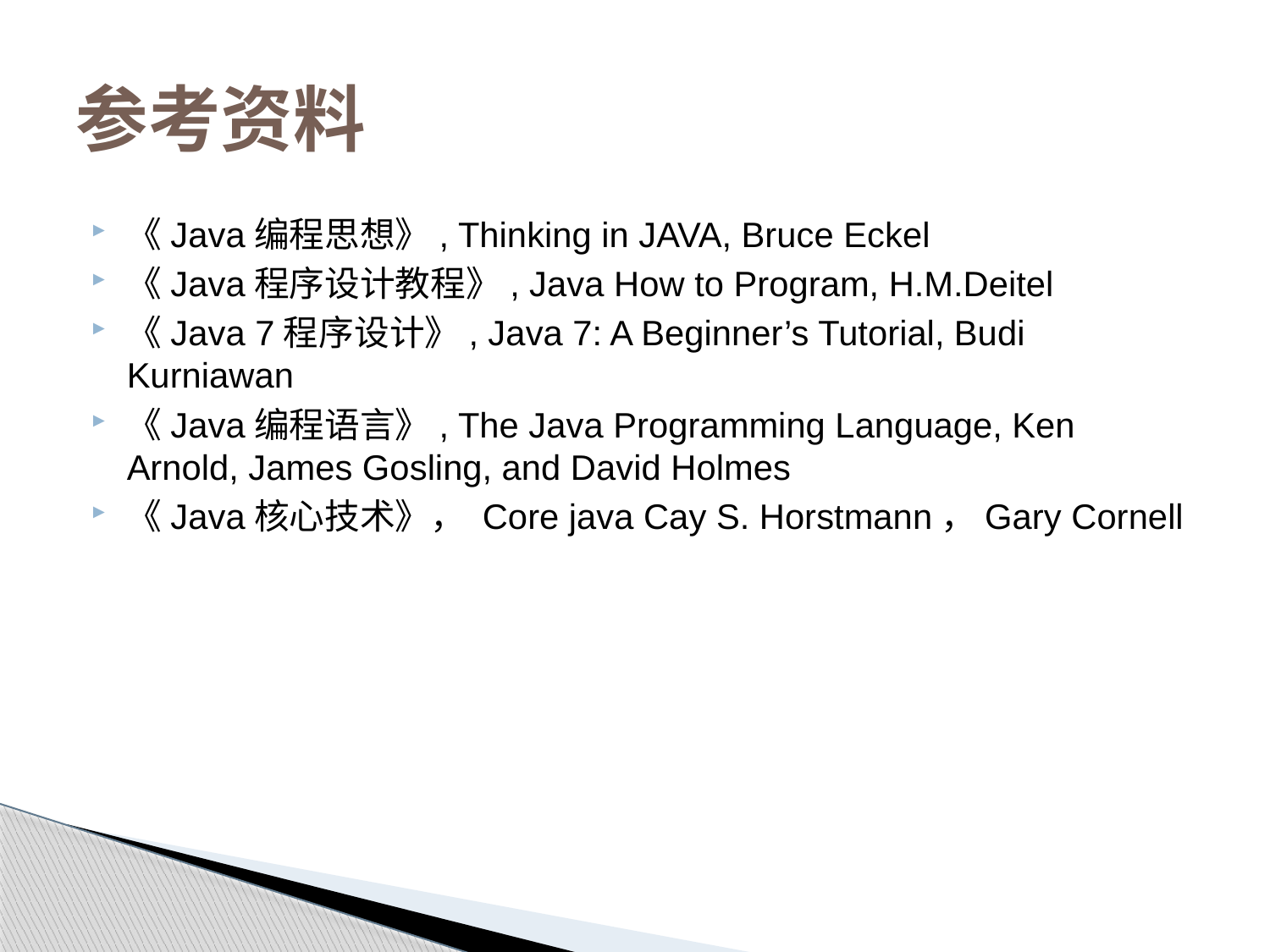

# 参考资料
《Java编程思想》, Thinking in JAVA, Bruce Eckel
《Java程序设计教程》, Java How to Program, H.M.Deitel
《Java 7程序设计》, Java 7: A Beginner’s Tutorial, Budi Kurniawan
《Java编程语言》, The Java Programming Language, Ken Arnold, James Gosling, and David Holmes
《Java核心技术》， Core java Cay S. Horstmann，Gary Cornell